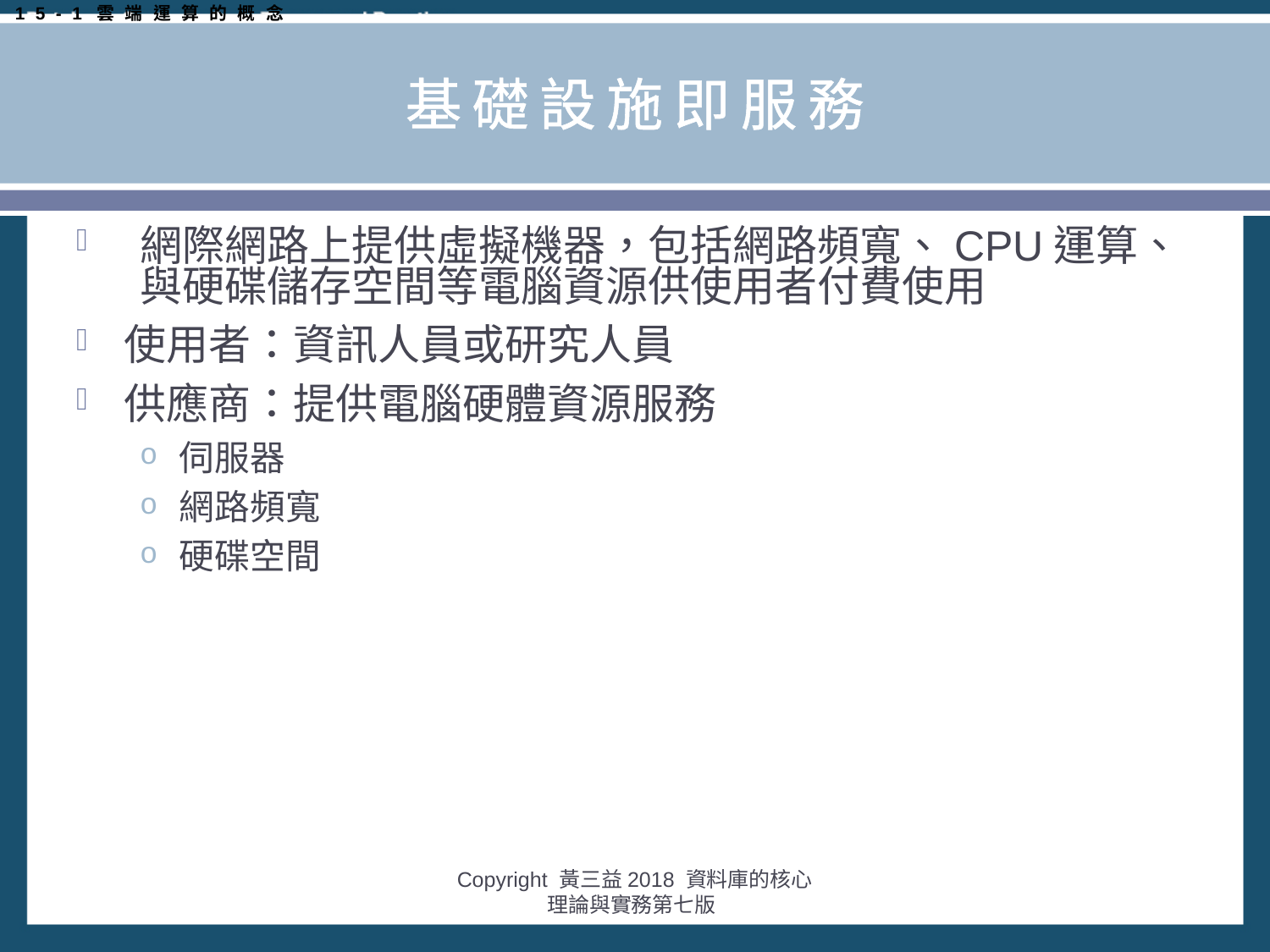

15-1雲端運算的概念
# 基礎設施即服務
網際網路上提供虛擬機器，包括網路頻寬、CPU運算、與硬碟儲存空間等電腦資源供使用者付費使用
使用者：資訊人員或研究人員
供應商：提供電腦硬體資源服務
伺服器
網路頻寬
硬碟空間

Copyright 黃三益2018 資料庫的核心理論與實務第七版